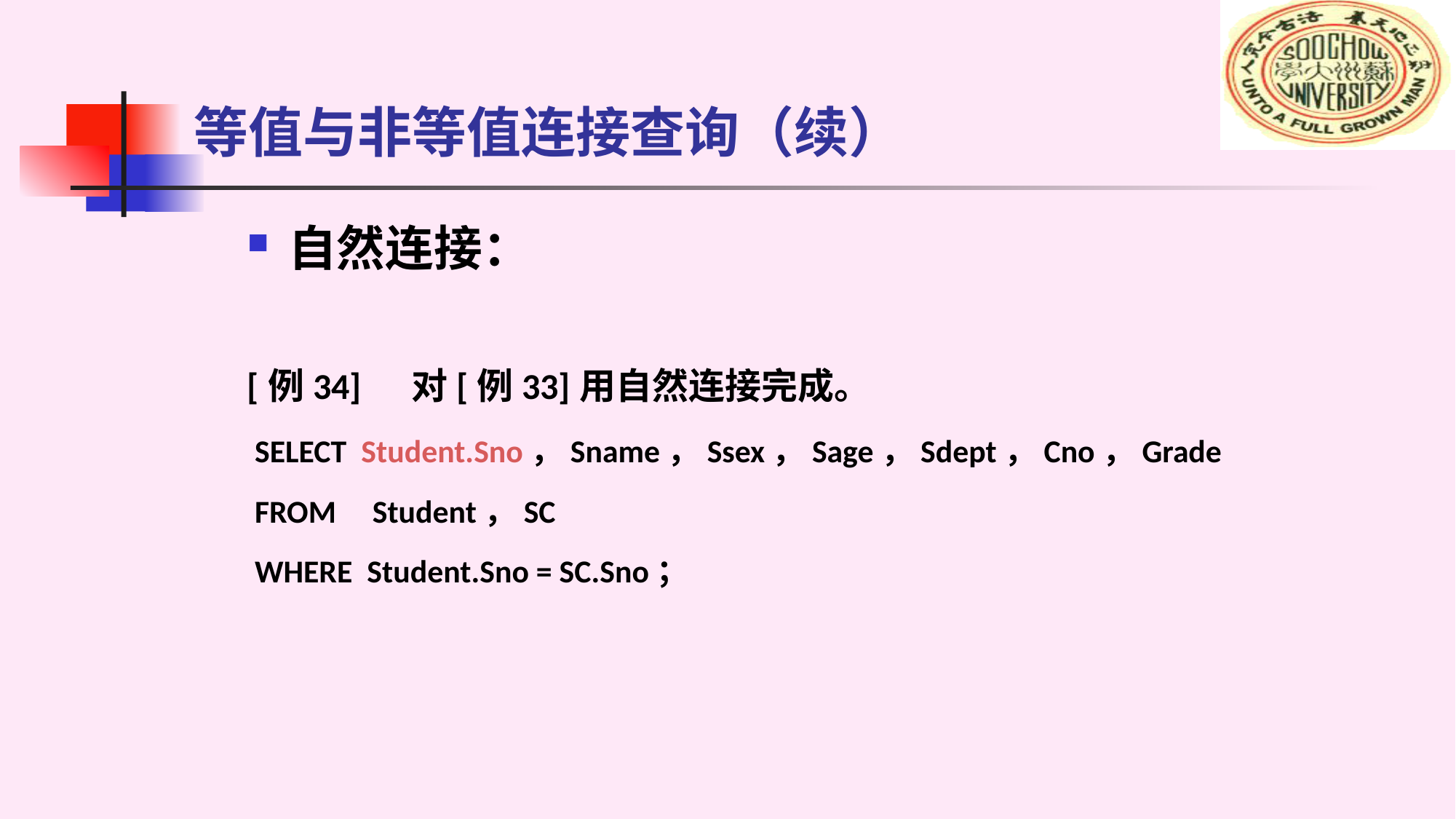

# 等值与非等值连接查询（续）
自然连接：

[例34]     对[例33]用自然连接完成。
 SELECT  Student.Sno，Sname，Ssex，Sage，Sdept，Cno，Grade
 FROM     Student，SC
 WHERE  Student.Sno = SC.Sno；